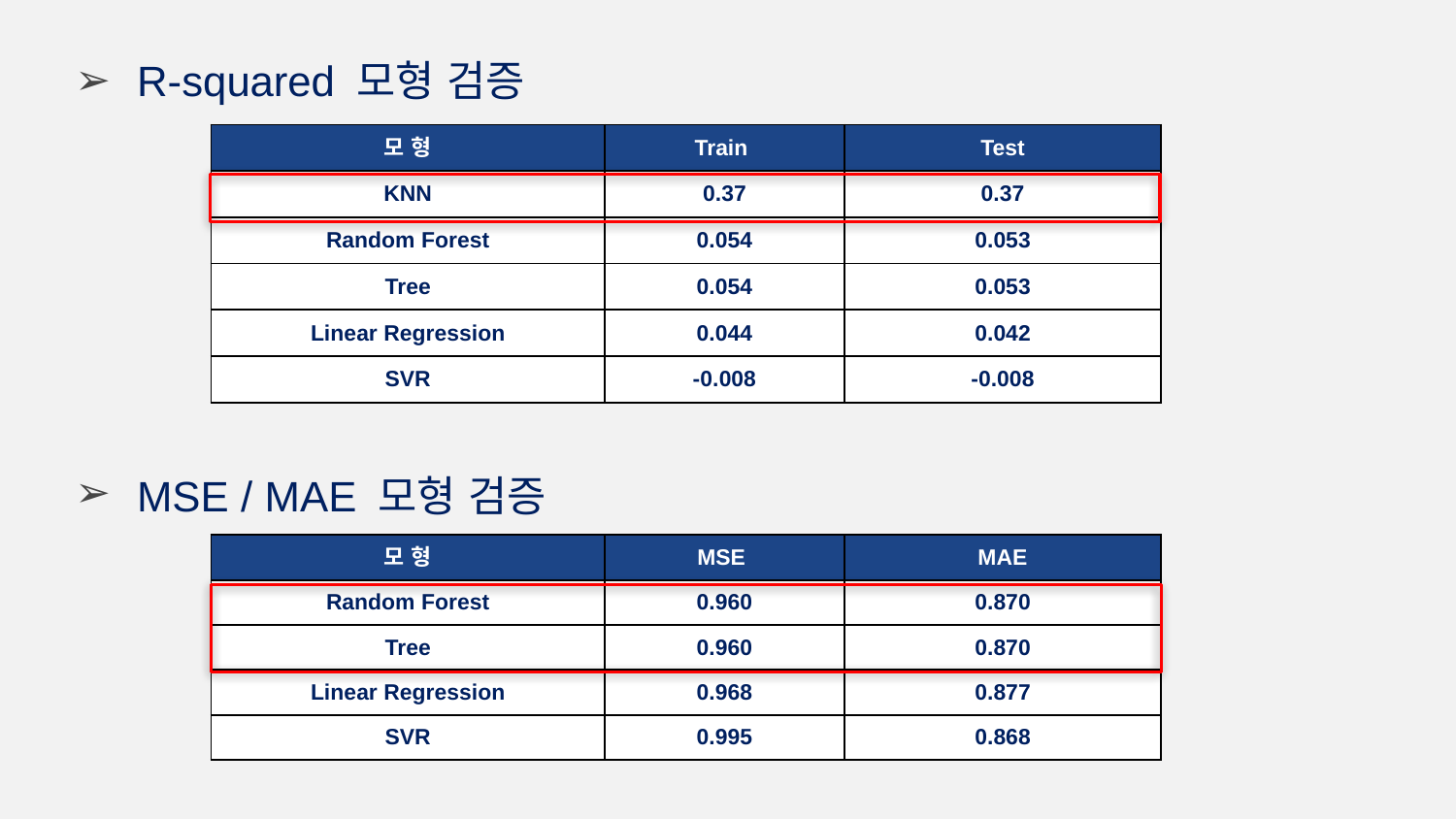

# R-squared 모형 검증
| 모 형 | Train | Test |
| --- | --- | --- |
| KNN | 0.37 | 0.37 |
| Random Forest | 0.054 | 0.053 |
| Tree | 0.054 | 0.053 |
| Linear Regression | 0.044 | 0.042 |
| SVR | -0.008 | -0.008 |

MSE / MAE 모형 검증
| 모 형 | MSE | MAE |
| --- | --- | --- |
| Random Forest | 0.960 | 0.870 |
| Tree | 0.960 | 0.870 |
| Linear Regression | 0.968 | 0.877 |
| SVR | 0.995 | 0.868 |